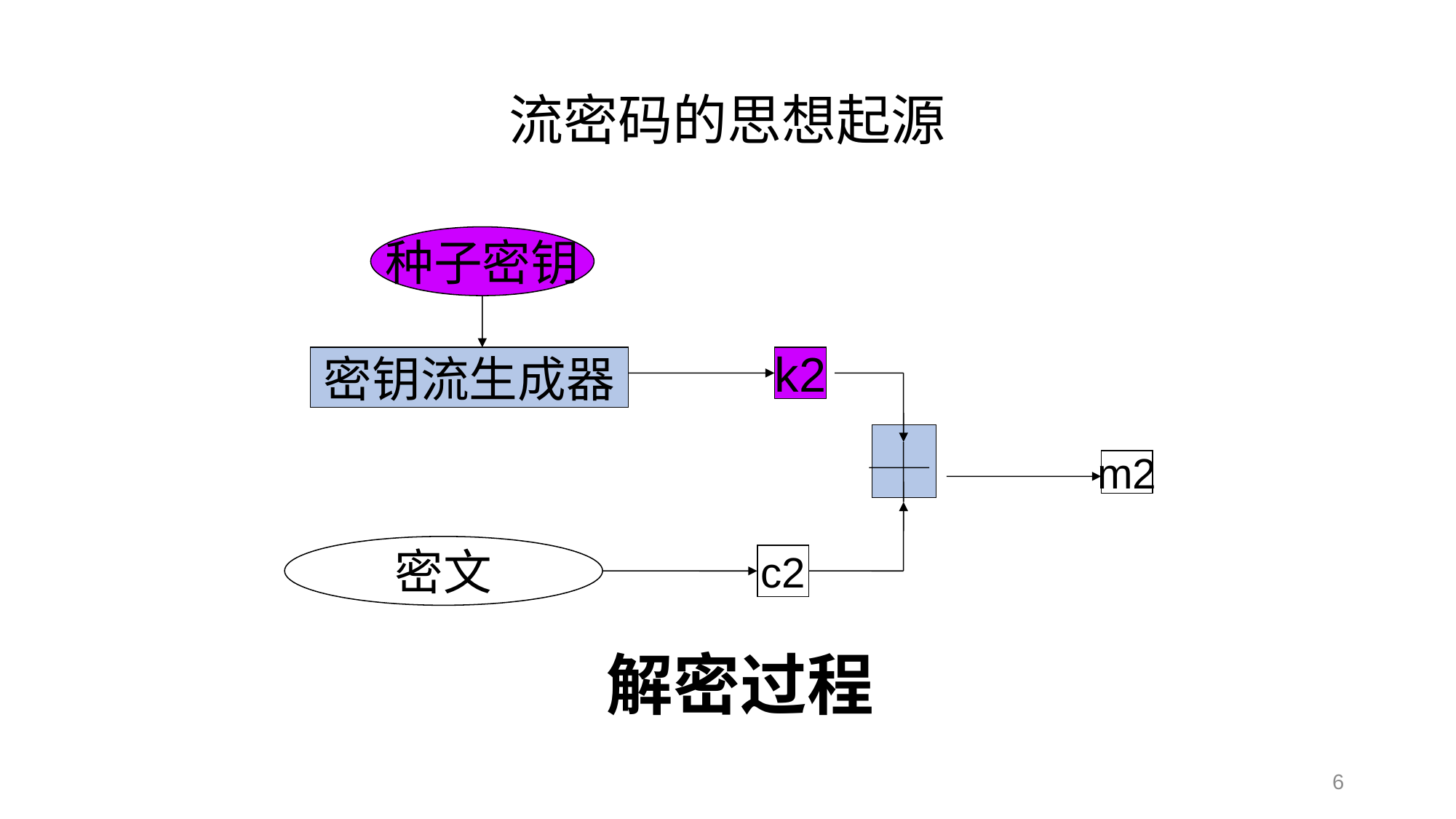

# 流密码的思想起源
种子密钥

k1
k2
密钥流生成器

m1
m2

密文
c1
c2

解密过程
6